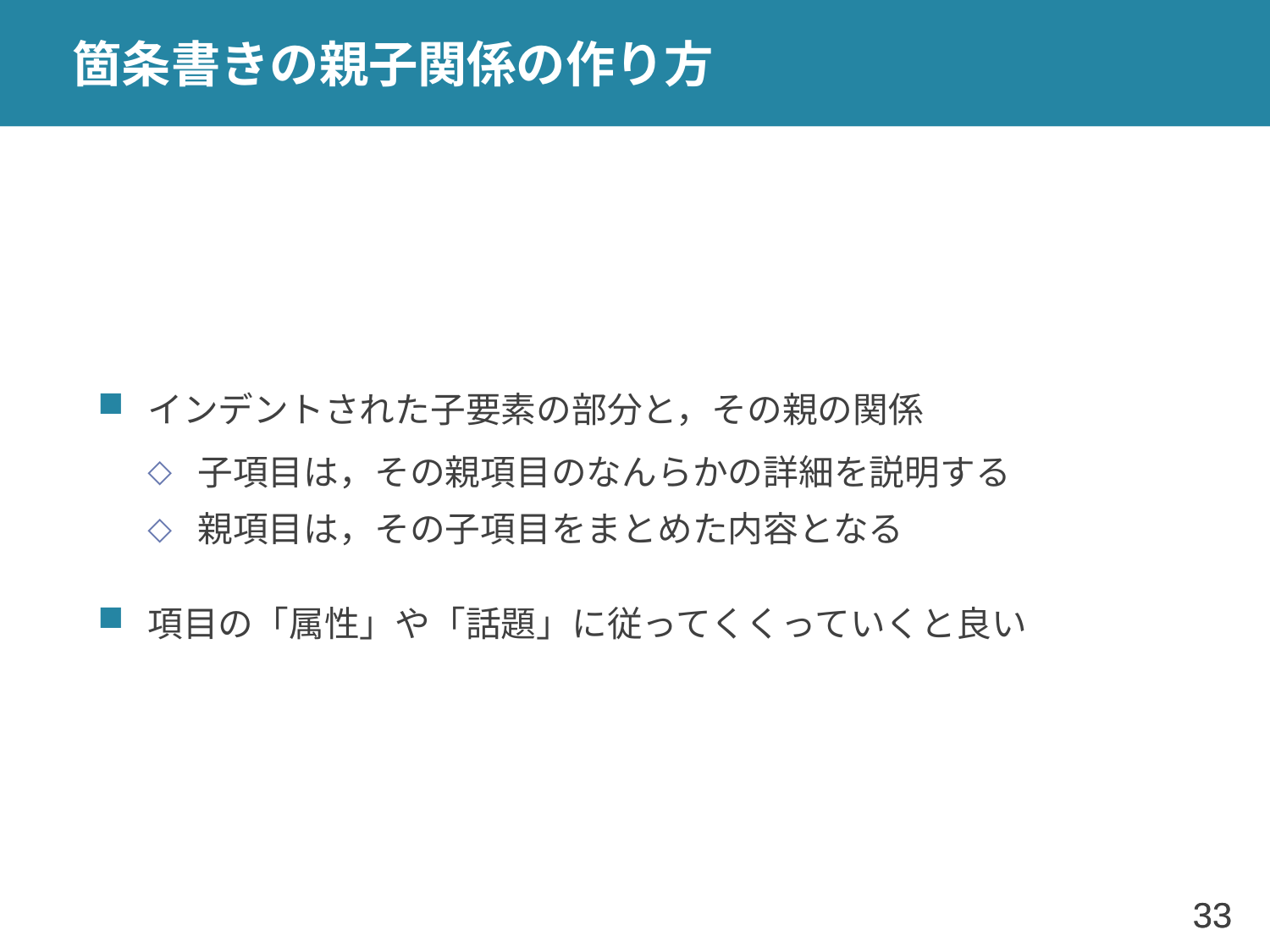

# 箇条書きの親子関係の作り方
インデントされた子要素の部分と，その親の関係
子項目は，その親項目のなんらかの詳細を説明する
親項目は，その子項目をまとめた内容となる
項目の「属性」や「話題」に従ってくくっていくと良い